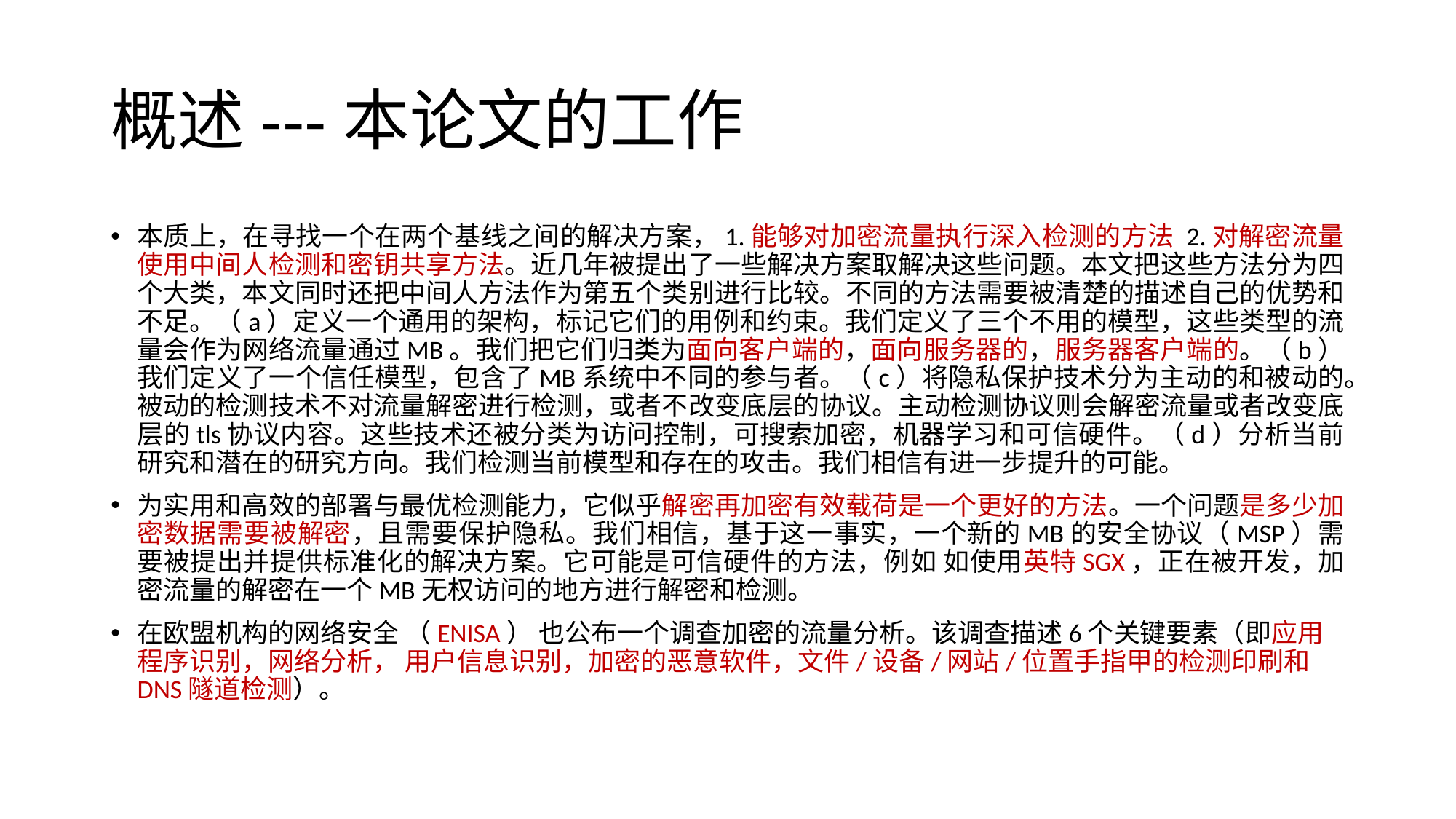

# 概述---本论文的工作
本质上，在寻找一个在两个基线之间的解决方案，1.能够对加密流量执行深入检测的方法 2.对解密流量使用中间人检测和密钥共享方法。近几年被提出了一些解决方案取解决这些问题。本文把这些方法分为四个大类，本文同时还把中间人方法作为第五个类别进行比较。不同的方法需要被清楚的描述自己的优势和不足。（a）定义一个通用的架构，标记它们的用例和约束。我们定义了三个不用的模型，这些类型的流量会作为网络流量通过MB。我们把它们归类为面向客户端的，面向服务器的，服务器客户端的。（b）我们定义了一个信任模型，包含了MB系统中不同的参与者。（c）将隐私保护技术分为主动的和被动的。被动的检测技术不对流量解密进行检测，或者不改变底层的协议。主动检测协议则会解密流量或者改变底层的tls协议内容。这些技术还被分类为访问控制，可搜索加密，机器学习和可信硬件。（d）分析当前研究和潜在的研究方向。我们检测当前模型和存在的攻击。我们相信有进一步提升的可能。
为实用和高效的部署与最优检测能力，它似乎解密再加密有效载荷是一个更好的方法。一个问题是多少加密数据需要被解密，且需要保护隐私。我们相信，基于这一事实，一个新的MB的安全协议（MSP）需要被提出并提供标准化的解决方案。它可能是可信硬件的方法，例如 如使用英特SGX，正在被开发，加密流量的解密在一个MB无权访问的地方进行解密和检测。
在欧盟机构的网络安全 （ENISA） 也公布一个调查加密的流量分析。该调查描述6个关键要素（即应用程序识别，网络分析， 用户信息识别，加密的恶意软件，文件/设备/网站/位置手指甲的检测印刷和DNS隧道检测）。